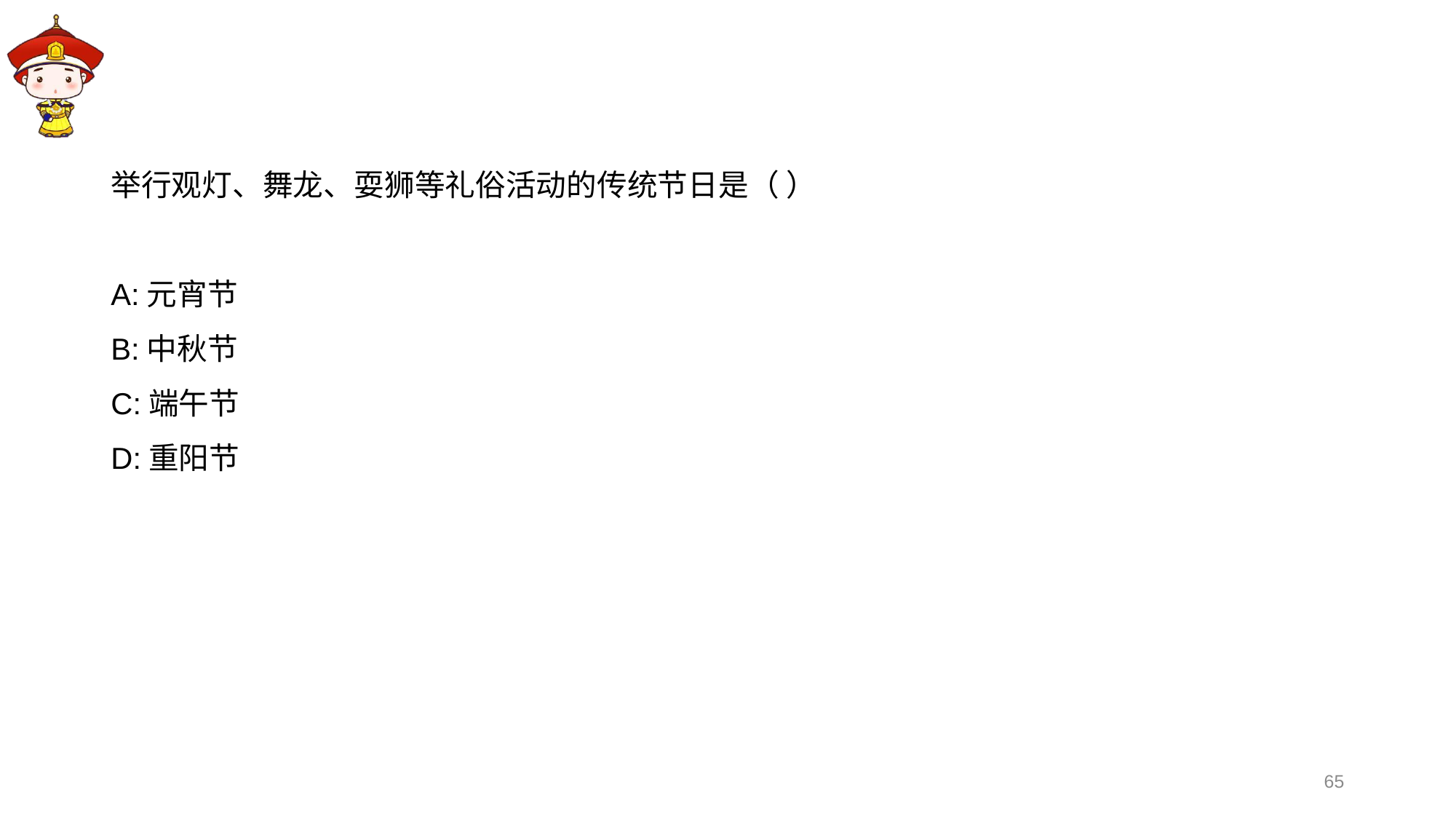

#
举行观灯、舞龙、耍狮等礼俗活动的传统节日是（ ）

A:元宵节
B:中秋节
C:端午节
D:重阳节

65